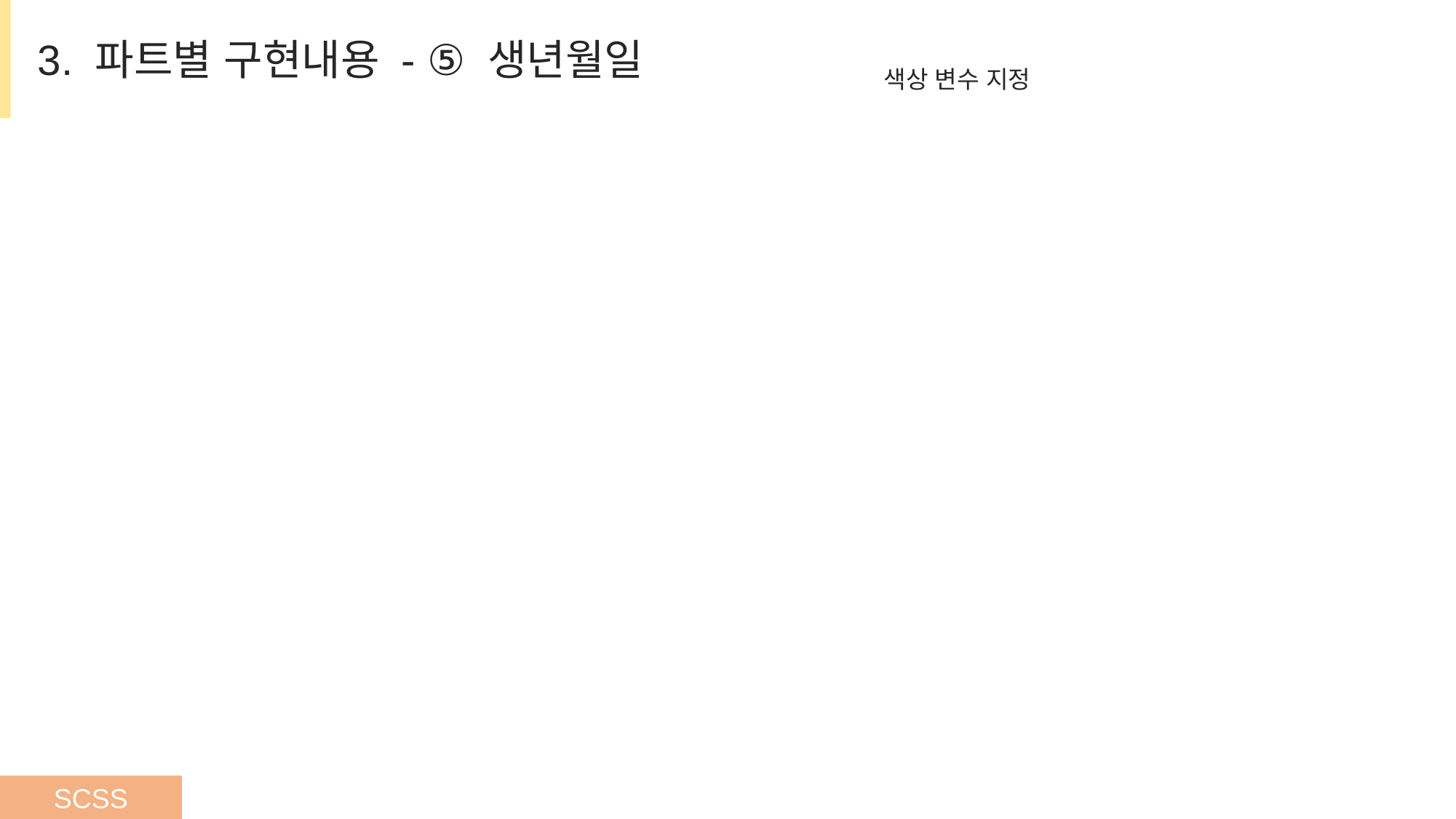

3. 파트별 구현내용 - ⑤ 생년월일
색상 변수 지정
SCSS